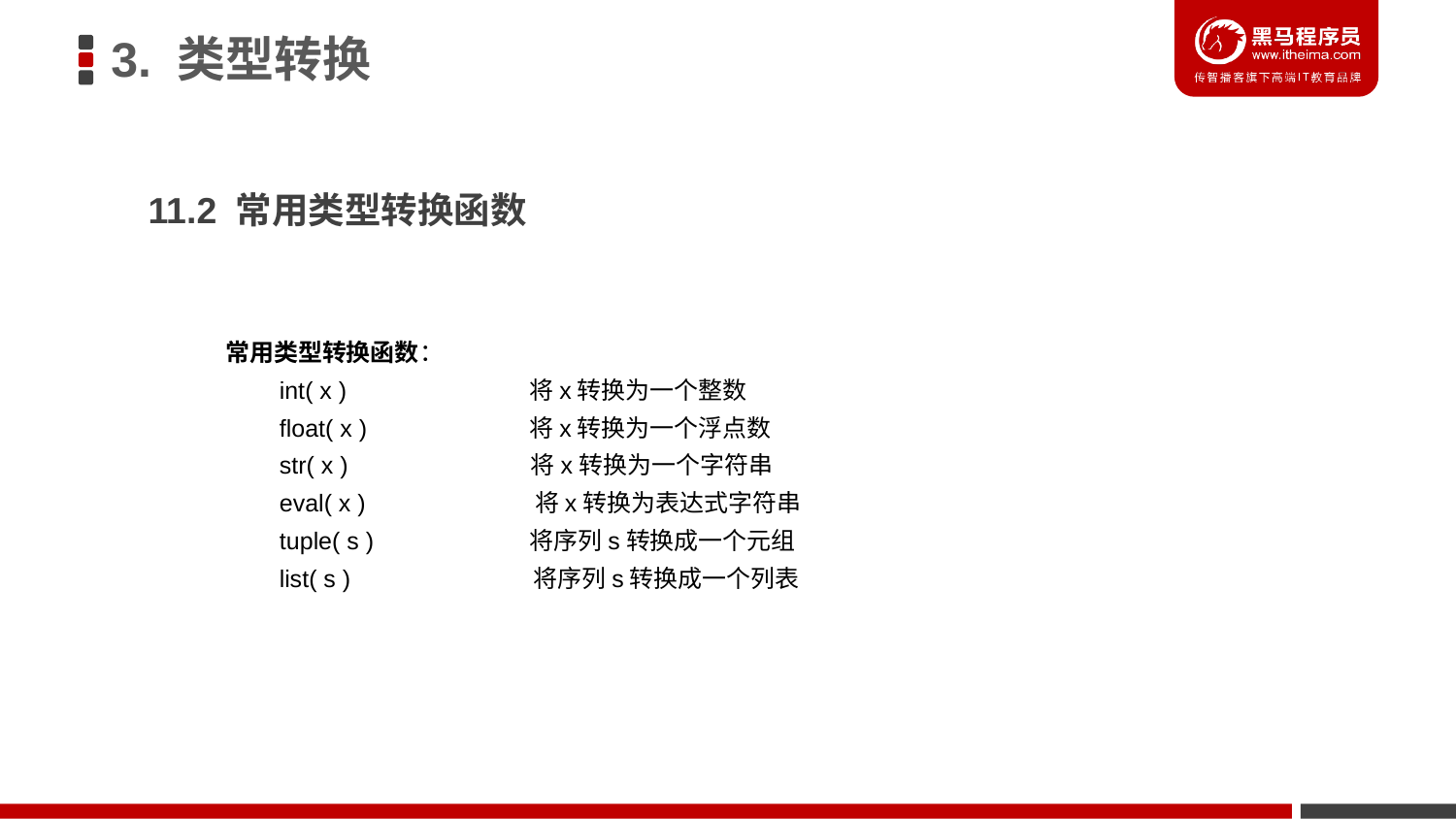

3. 类型转换
11.2 常用类型转换函数
常用类型转换函数：
        int( x )                          将x转换为一个整数
        float( x )                       将x转换为一个浮点数
        str( x )                          将x转换为一个字符串
        eval( x )                        将x转换为表达式字符串
        tuple( s )                      将序列s转换成一个元组
        list( s )                          将序列s转换成一个列表